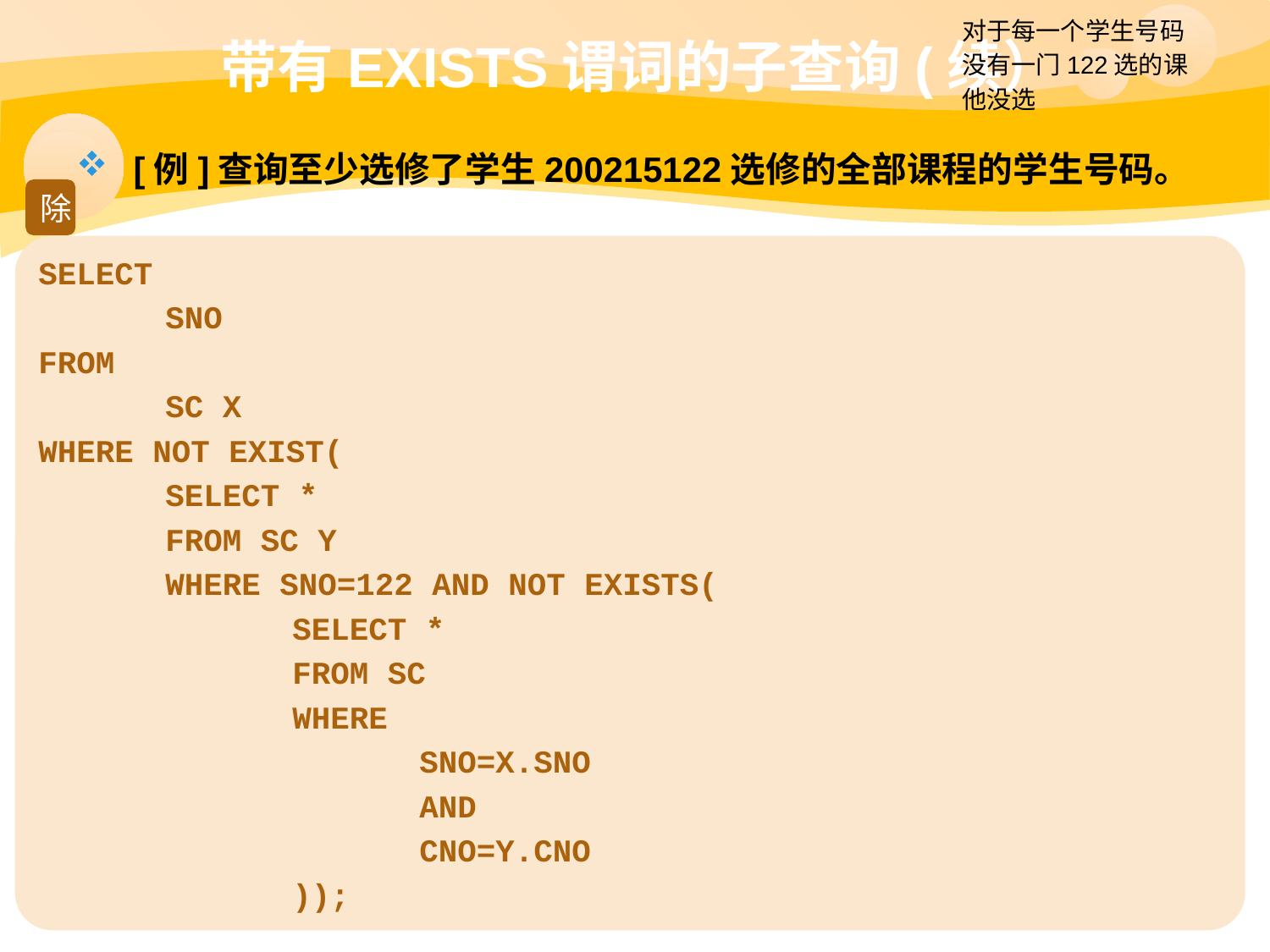

对于每一个学生号码
没有一门122选的课
他没选
# 带有EXISTS谓词的子查询(续）
 [例]查询至少选修了学生200215122选修的全部课程的学生号码。
除
SELECT
	SNO
FROM
	SC X
WHERE NOT EXIST(
	SELECT *
	FROM SC Y
	WHERE SNO=122 AND NOT EXISTS(
		SELECT *
		FROM SC
		WHERE
			SNO=X.SNO
			AND
			CNO=Y.CNO
		));